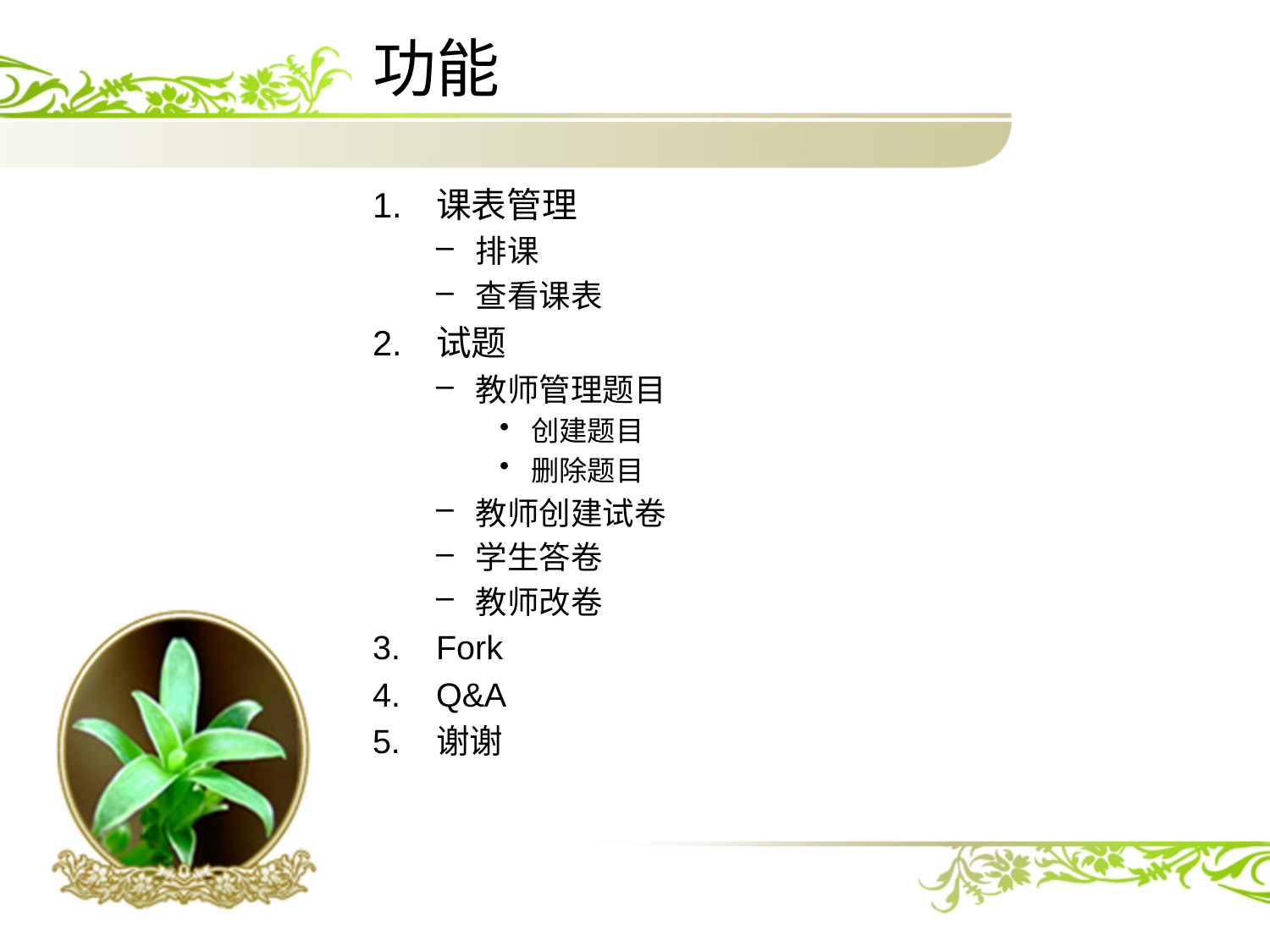

# 功能
课表管理
排课
查看课表
试题
教师管理题目
创建题目
删除题目
教师创建试卷
学生答卷
教师改卷
Fork
Q&A
谢谢